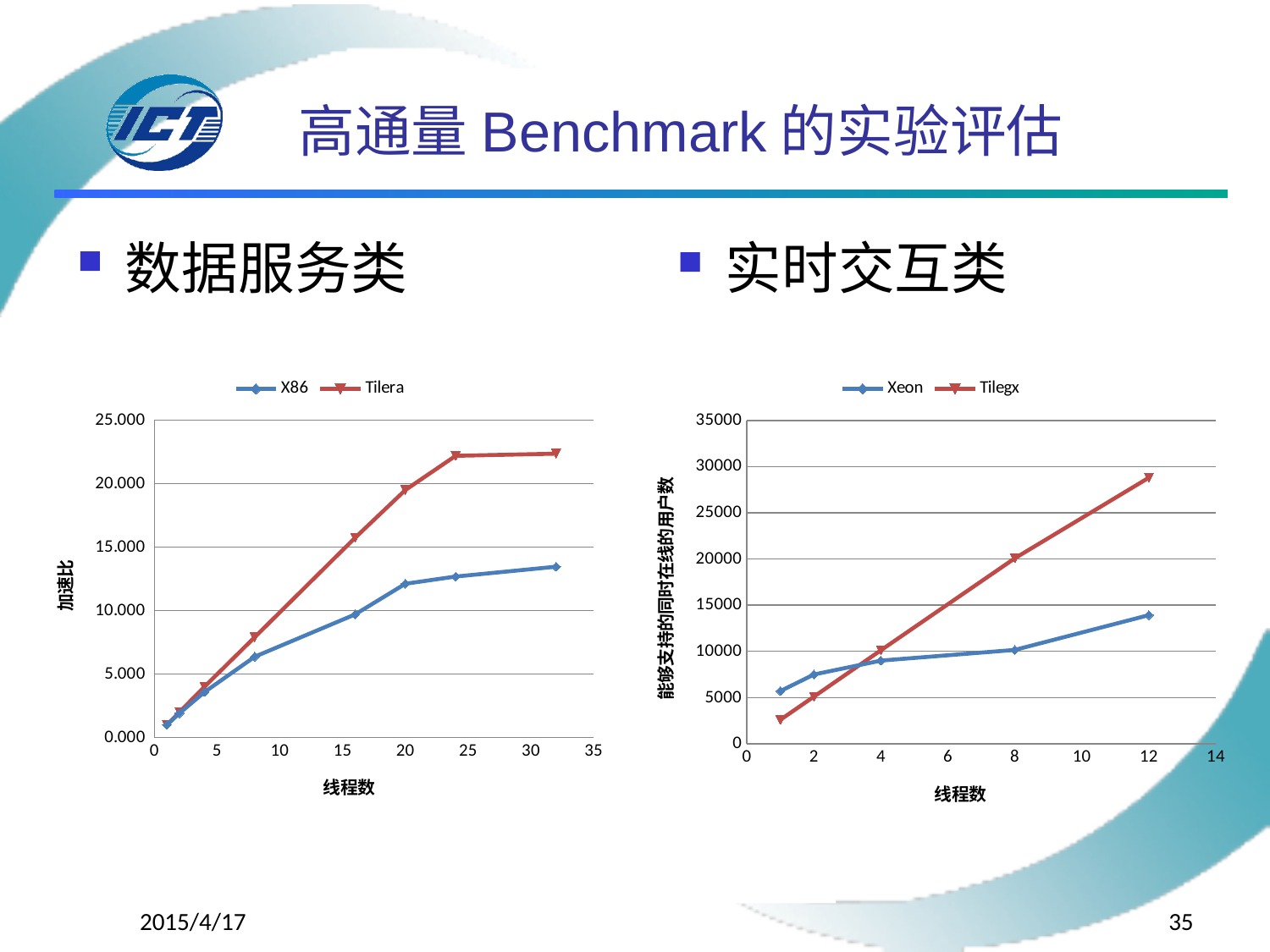

# 高通量Benchmark的实验评估
数据服务类
实时交互类

### Chart

| Category |  |  |
|---|---|---|

### Chart

| Category |  |  |
|---|---|---|
2015/4/17
35